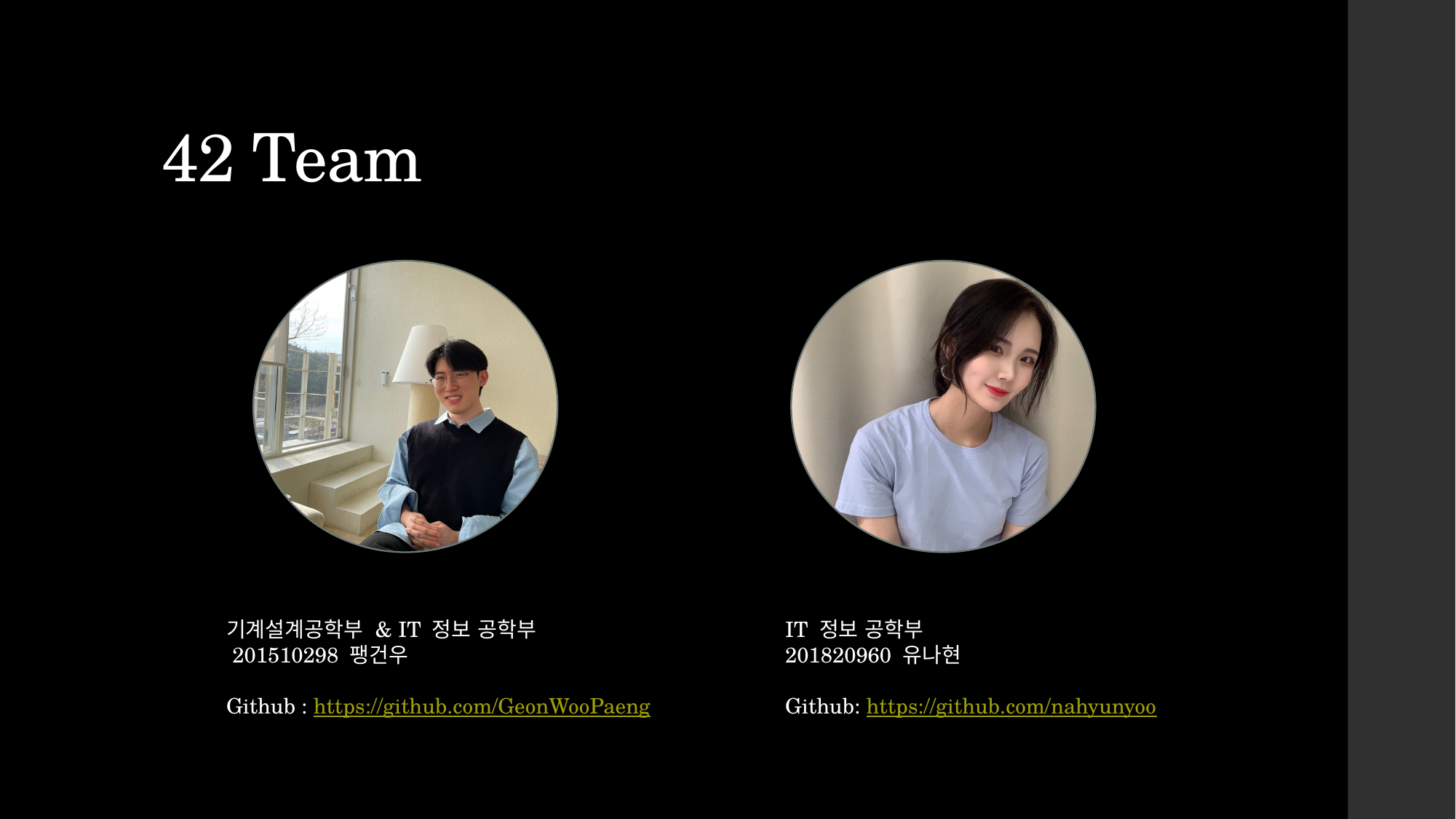

# 42 Team

기계설계공학부 & IT 정보 공학부
 201510298 팽건우

Github : https://github.com/GeonWooPaeng
IT 정보 공학부
201820960 유나현

Github: https://github.com/nahyunyoo